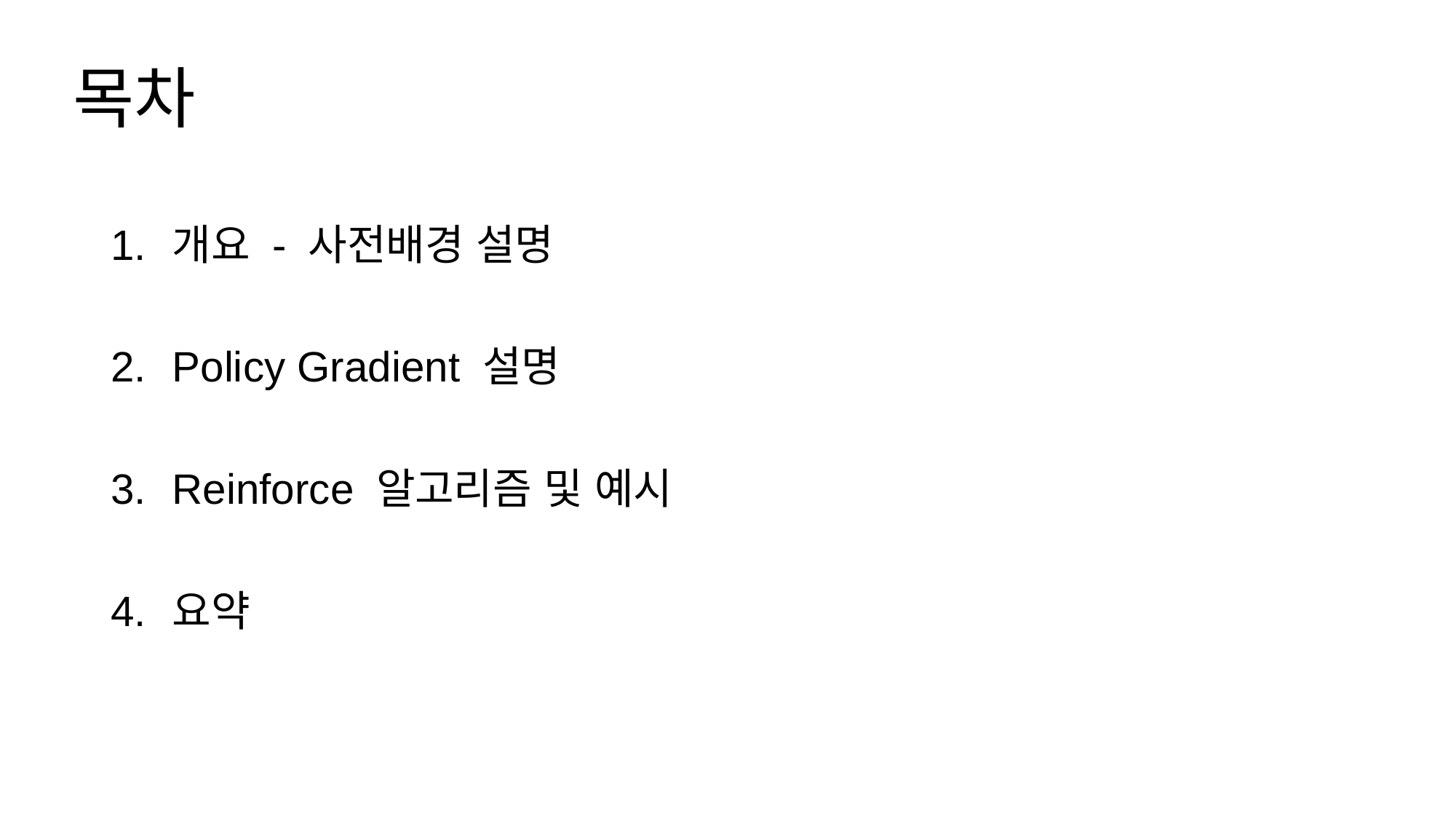

# 목차
개요 - 사전배경 설명

Policy Gradient 설명

Reinforce 알고리즘 및 예시

요약